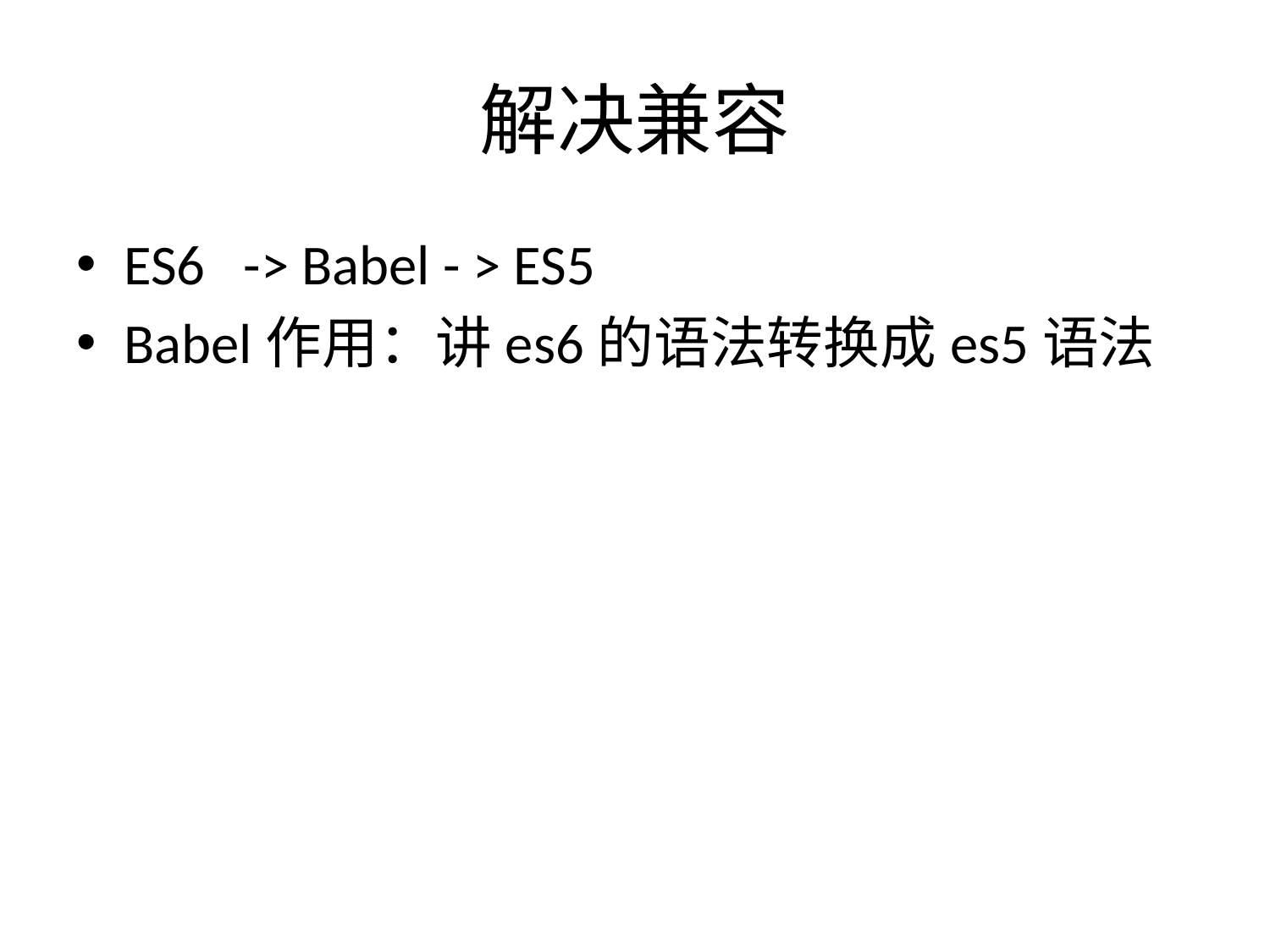

# 解决兼容
ES6   -> Babel - > ES5
Babel作用：讲es6的语法转换成es5语法